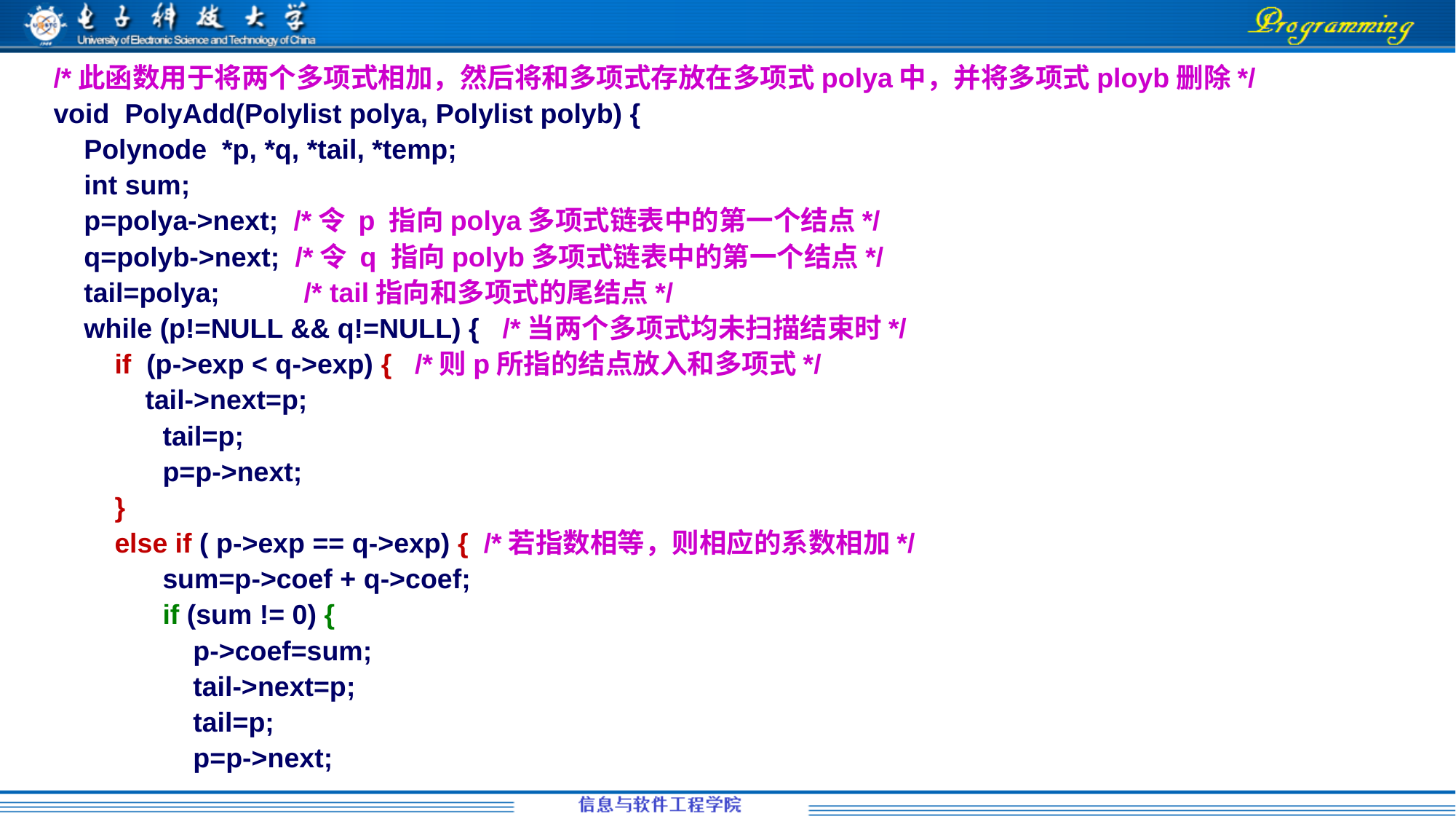

/*此函数用于将两个多项式相加，然后将和多项式存放在多项式polya中，并将多项式ployb删除*/
void  PolyAdd(Polylist polya, Polylist polyb) {
    Polynode  *p, *q, *tail, *temp;
    int sum;
    p=polya->next;  /*令 p 指向polya多项式链表中的第一个结点*/
    q=polyb->next;  /*令 q 指向polyb多项式链表中的第一个结点*/
    tail=polya;           /* tail指向和多项式的尾结点*/
    while (p!=NULL && q!=NULL) {   /*当两个多项式均未扫描结束时*/
        if  (p->exp < q->exp) {   /*则p所指的结点放入和多项式*/
            tail->next=p;
	tail=p;
	p=p->next;
        }
        else if ( p->exp == q->exp) {  /*若指数相等，则相应的系数相加*/
	sum=p->coef + q->coef;
	if (sum != 0) {
	    p->coef=sum;
	    tail->next=p;
	    tail=p;
	    p=p->next;